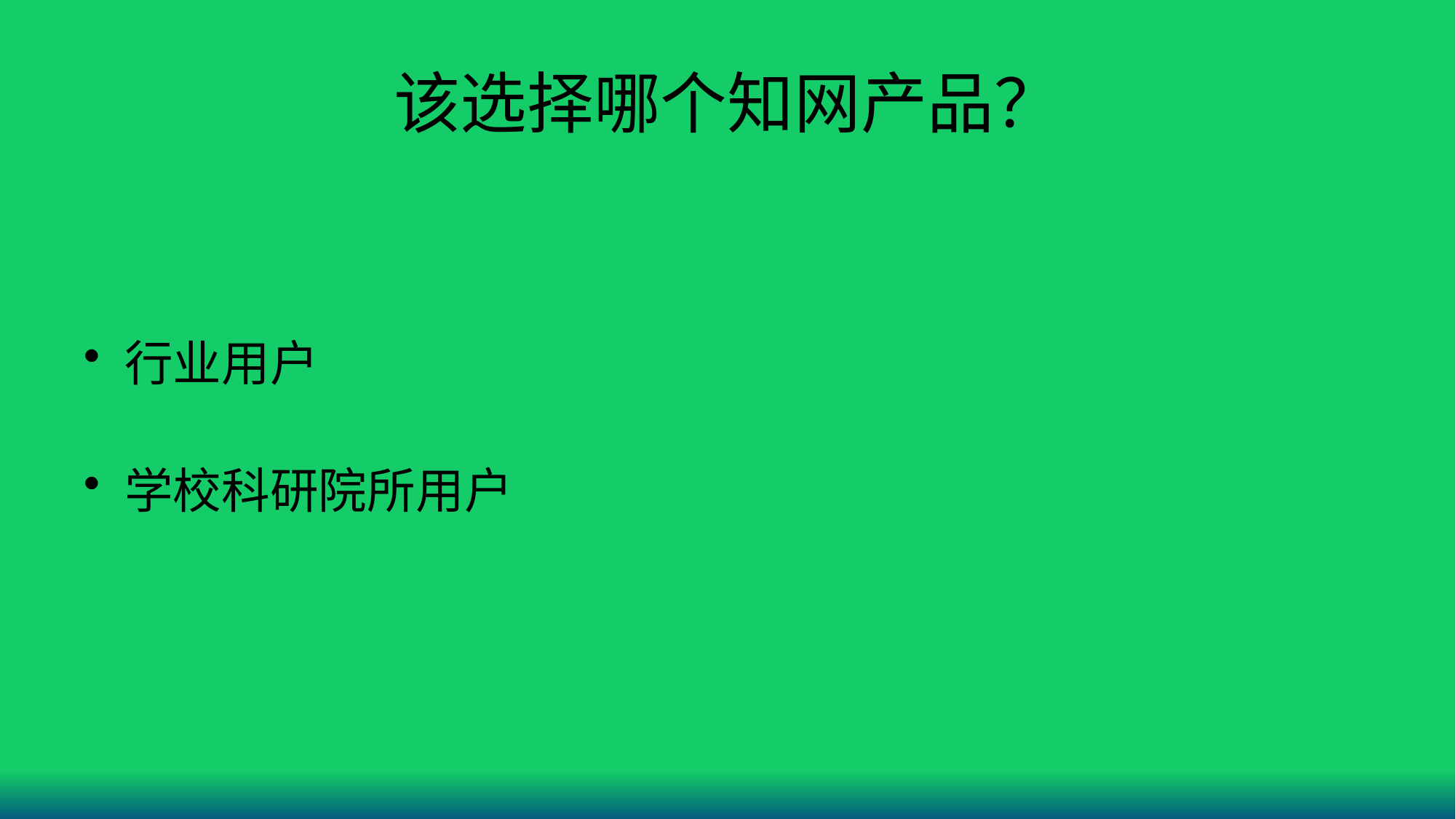

# 该选择哪个知网产品？
文献检索
专题文献
行业用户
行业知识管理平台
学校科研院所用户
研学平台